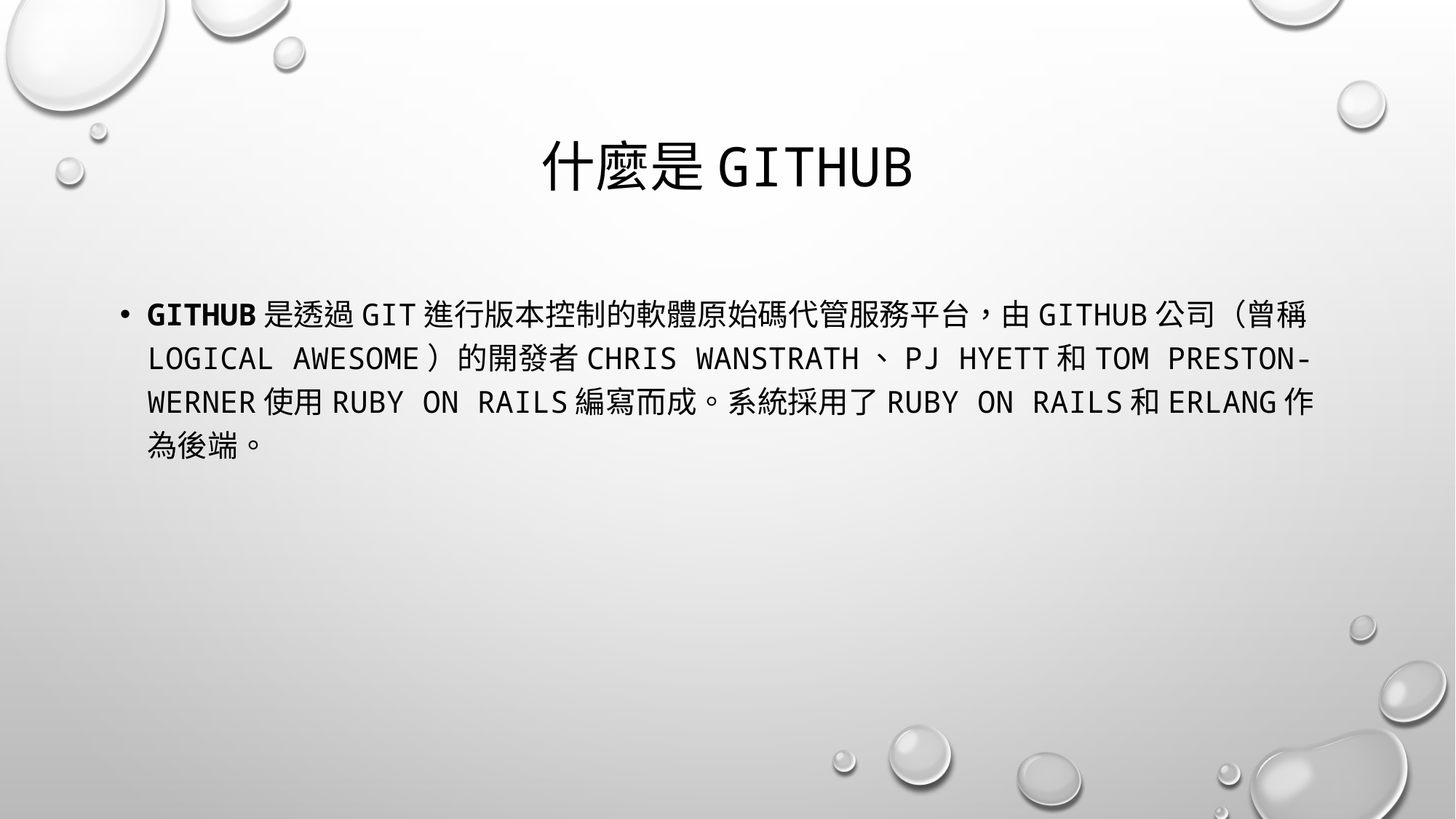

# 什麼是github
GitHub是透過Git進行版本控制的軟體原始碼代管服務平台，由GitHub公司（曾稱Logical Awesome）的開發者Chris Wanstrath、PJ Hyett和Tom Preston-Werner使用Ruby on Rails編寫而成。系統採用了Ruby on Rails和Erlang作為後端。